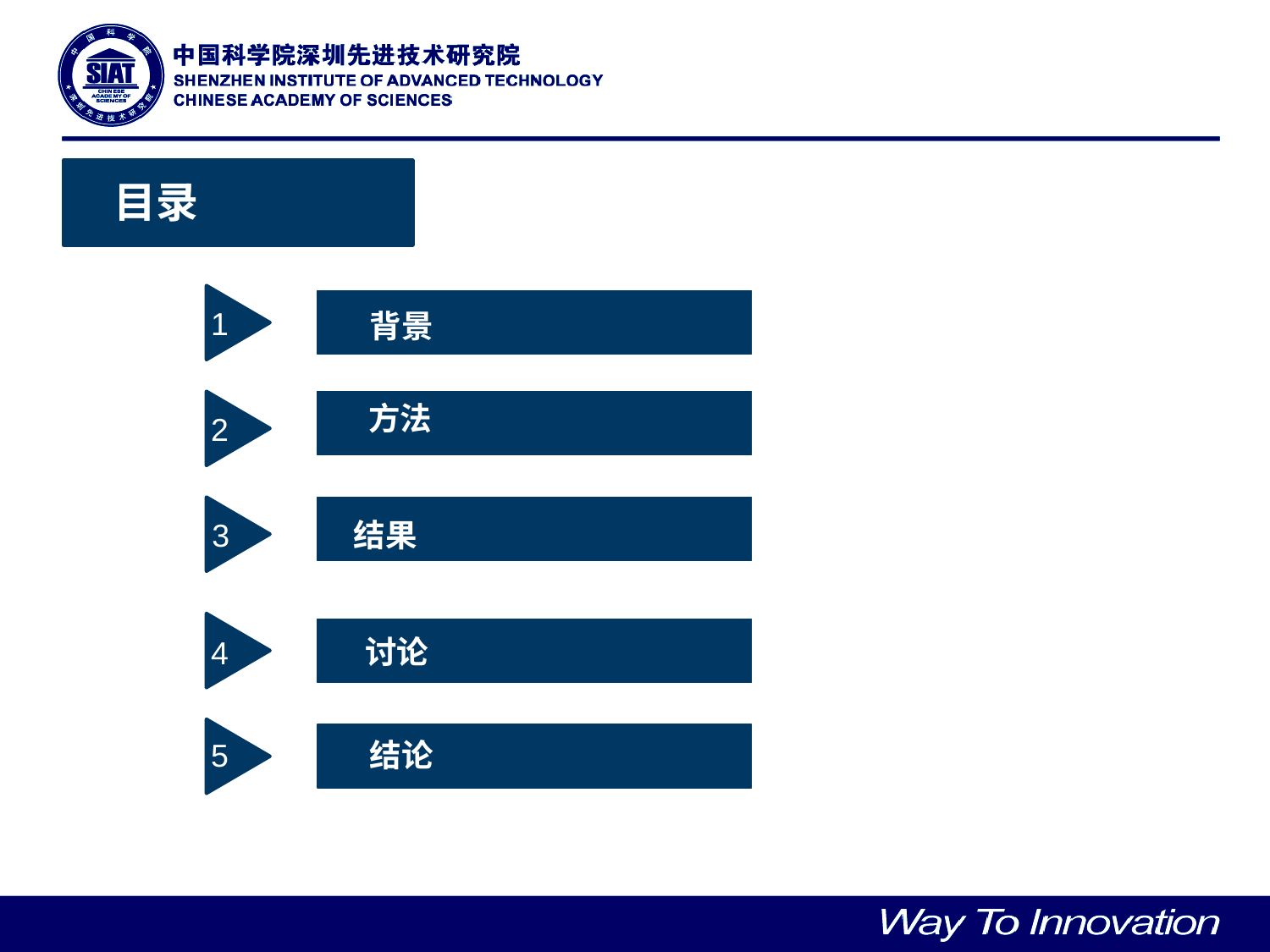

目录

 背景

1

 方法

2

结果

3

 讨论

4

 结论

5